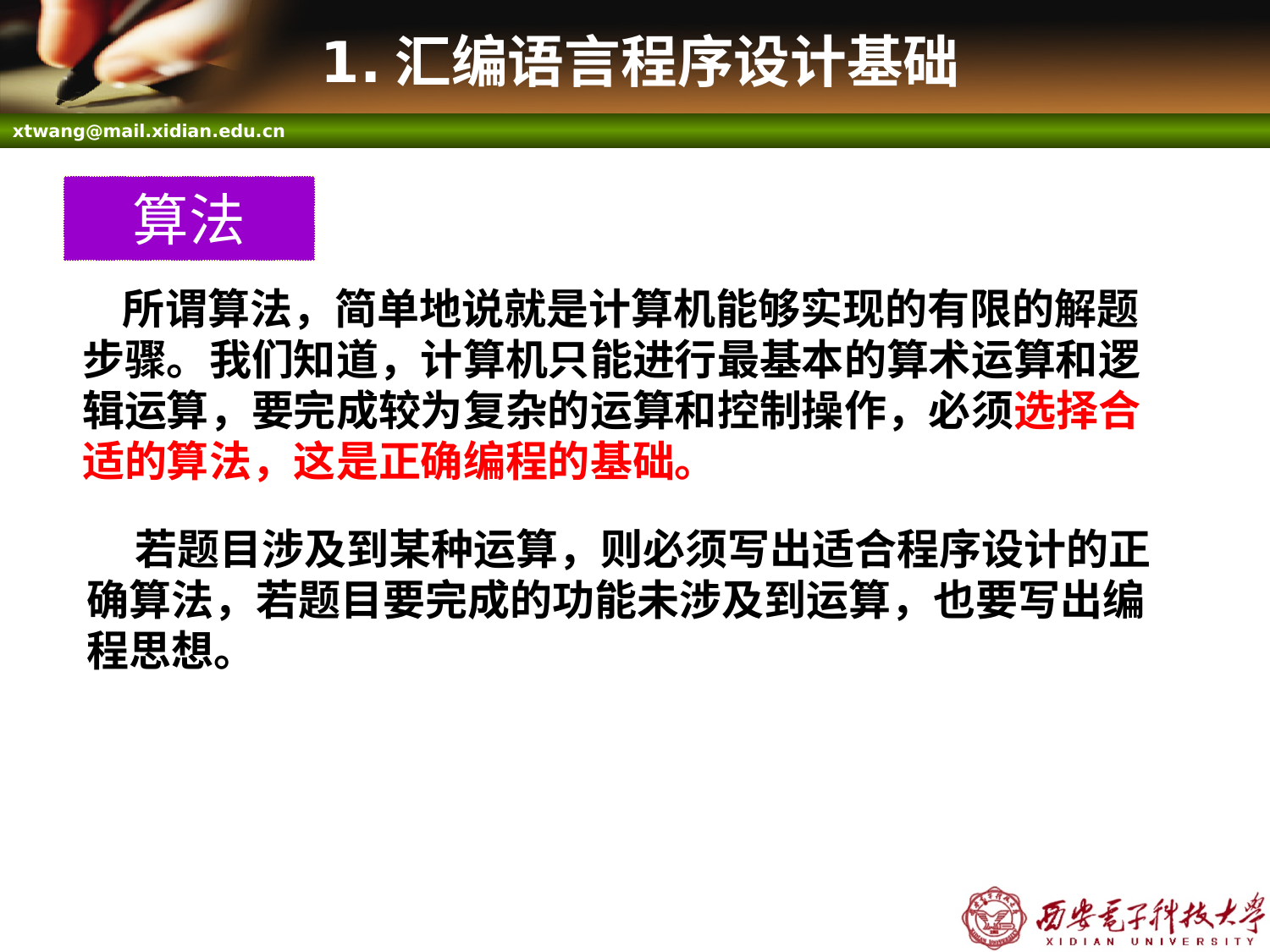

# 1.汇编语言程序设计基础
算法
    所谓算法，简单地说就是计算机能够实现的有限的解题步骤。我们知道，计算机只能进行最基本的算术运算和逻辑运算，要完成较为复杂的运算和控制操作，必须选择合适的算法，这是正确编程的基础。
    若题目涉及到某种运算，则必须写出适合程序设计的正确算法，若题目要完成的功能未涉及到运算，也要写出编程思想。